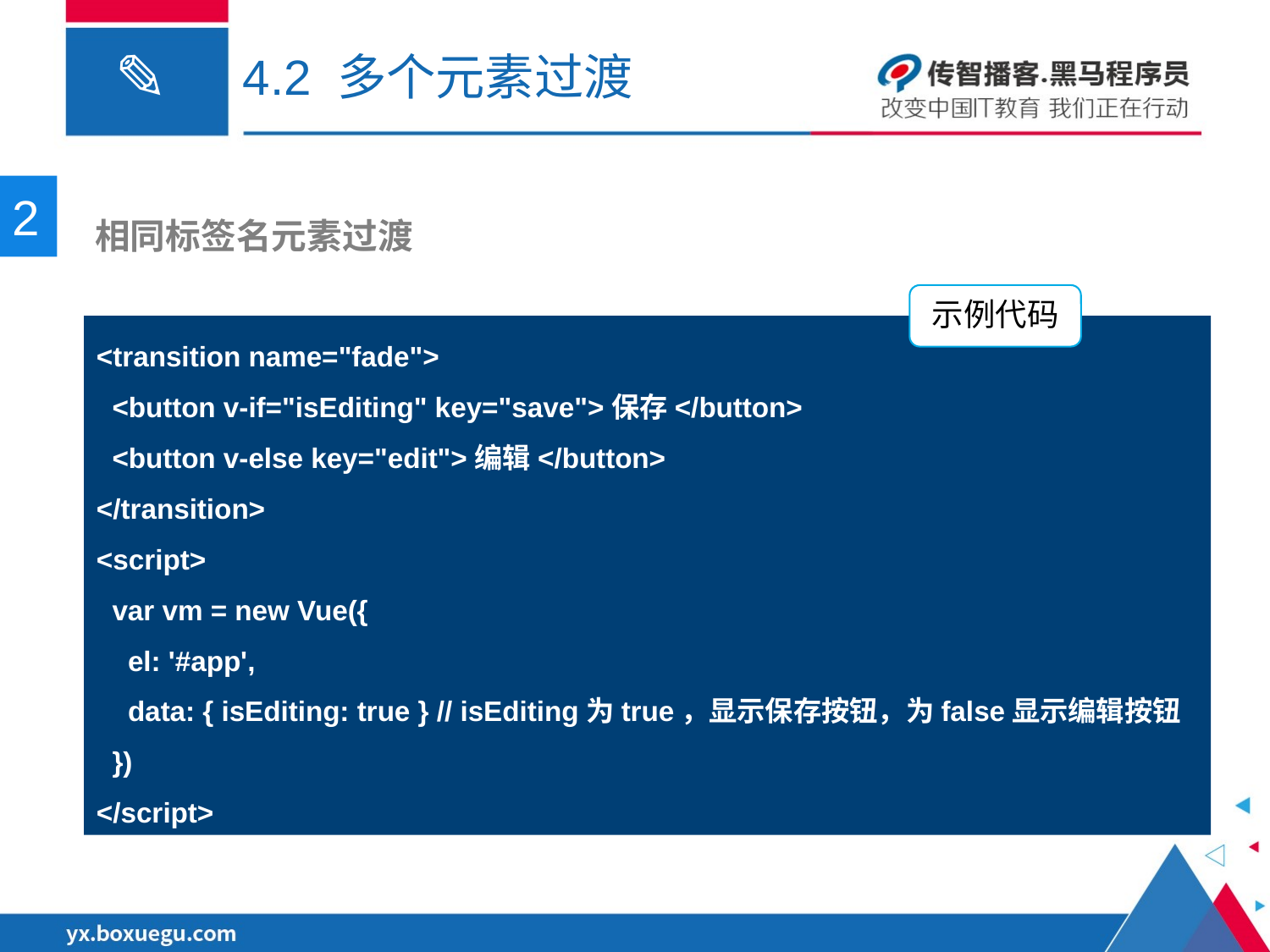

# 4.2 多个元素过渡

2
  相同标签名元素过渡
示例代码
<transition name="fade">
  <button v-if="isEditing" key="save">保存</button>
  <button v-else key="edit">编辑</button>
</transition>
<script>
  var vm = new Vue({
    el: '#app',
    data: { isEditing: true } // isEditing为true，显示保存按钮，为false显示编辑按钮
  })
</script>